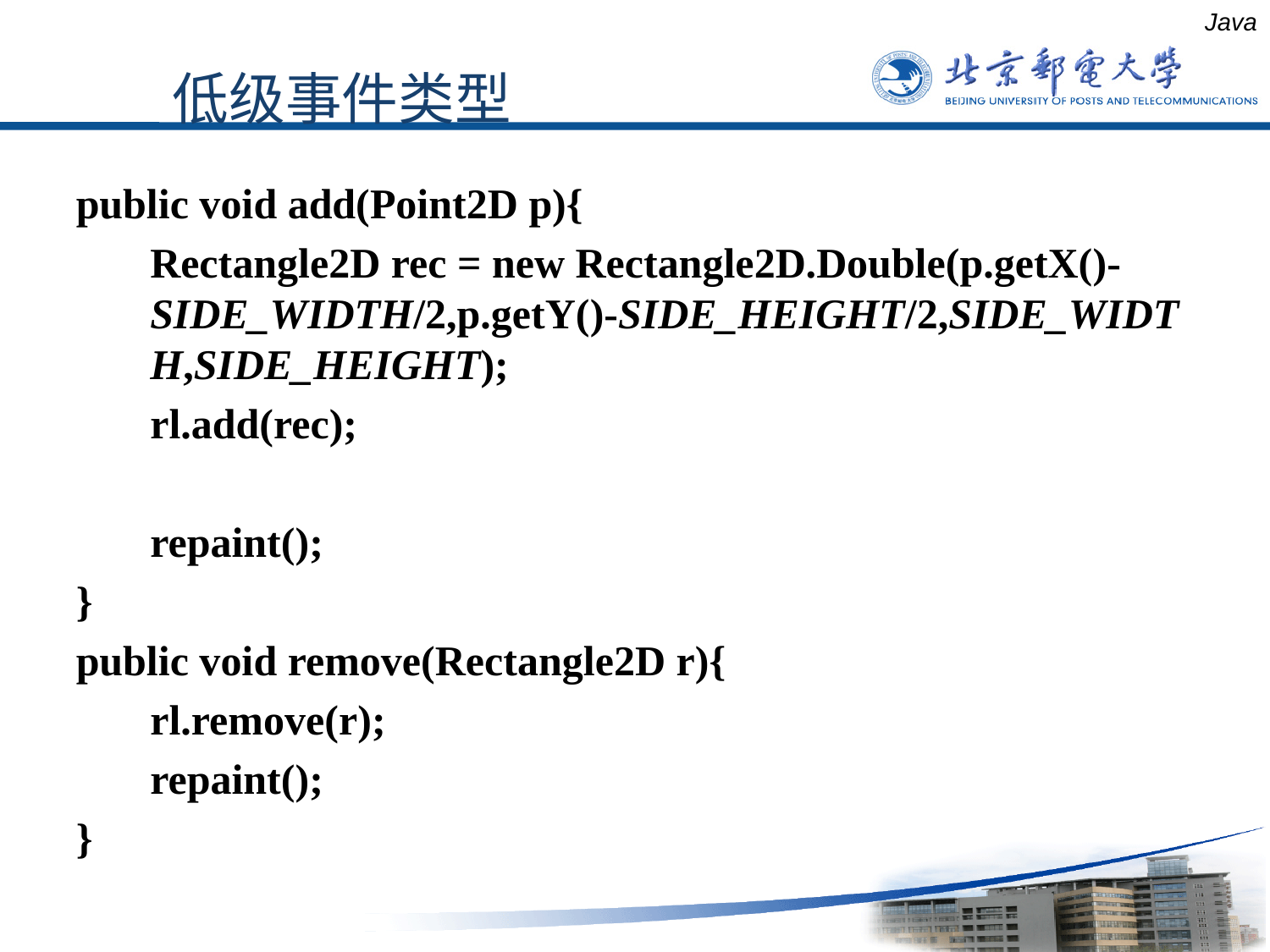

Java
低级事件类型
public void add(Point2D p){
	Rectangle2D rec = new Rectangle2D.Double(p.getX()-SIDE_WIDTH/2,p.getY()-SIDE_HEIGHT/2,SIDE_WIDTH,SIDE_HEIGHT);
	rl.add(rec);

	repaint();
}
public void remove(Rectangle2D r){
	rl.remove(r);
	repaint();
}